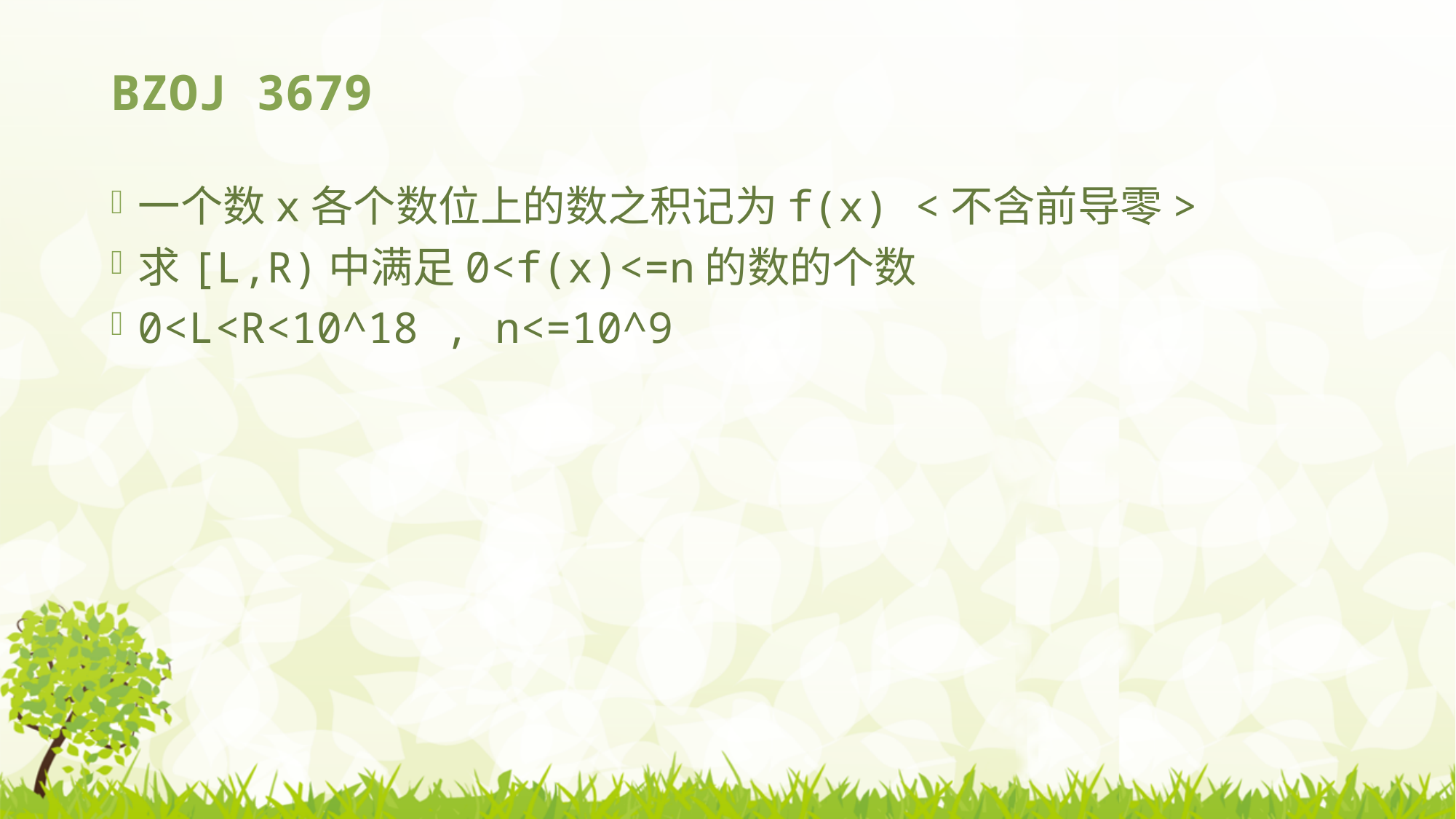

# BZOJ 3679
一个数x各个数位上的数之积记为f(x) <不含前导零>
求[L,R)中满足0<f(x)<=n的数的个数
0<L<R<10^18 , n<=10^9